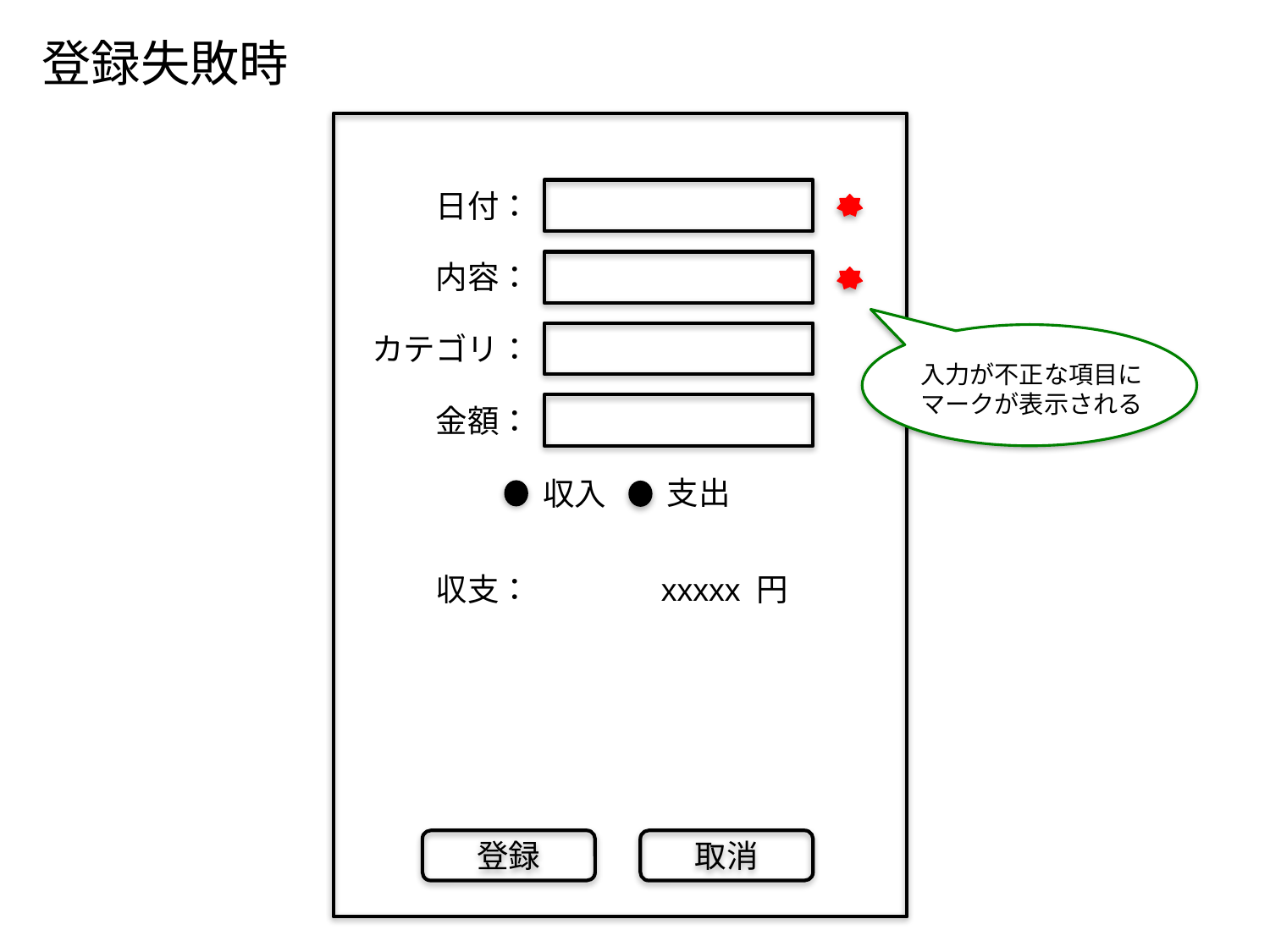

登録失敗時

日付：

内容：

カテゴリ：

金額：

支出
収入

登録
取消

入力が不正な項目に
マークが表示される
収支：
xxxxx 円